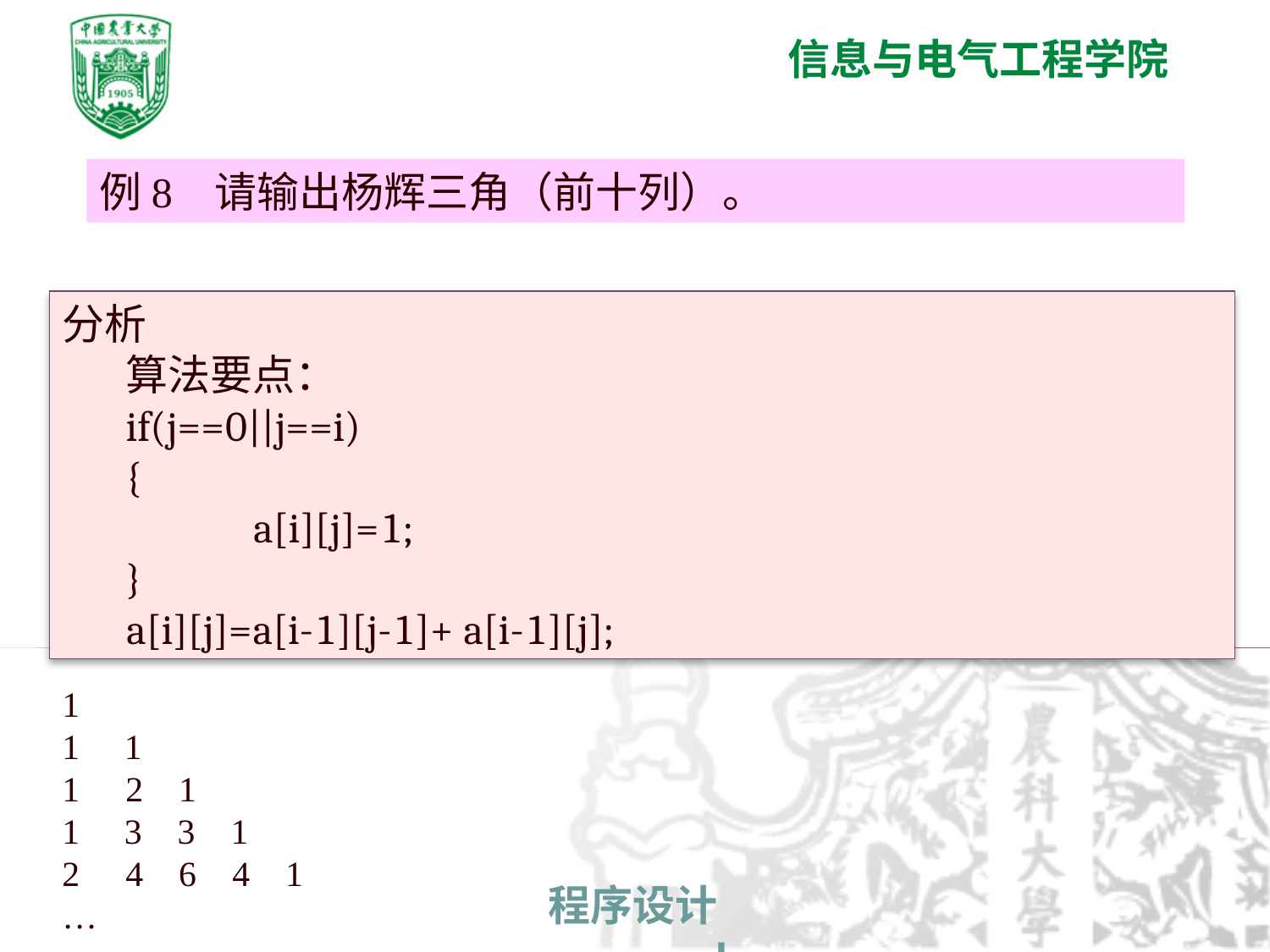

例8   请输出杨辉三角（前十列）。
分析
算法要点：
if(j==0||j==i)
{
	a[i][j]=1;
}
a[i][j]=a[i-1][j-1]+ a[i-1][j];
1
1     1
2    1
1     3    3    1
4    6    4    1
…